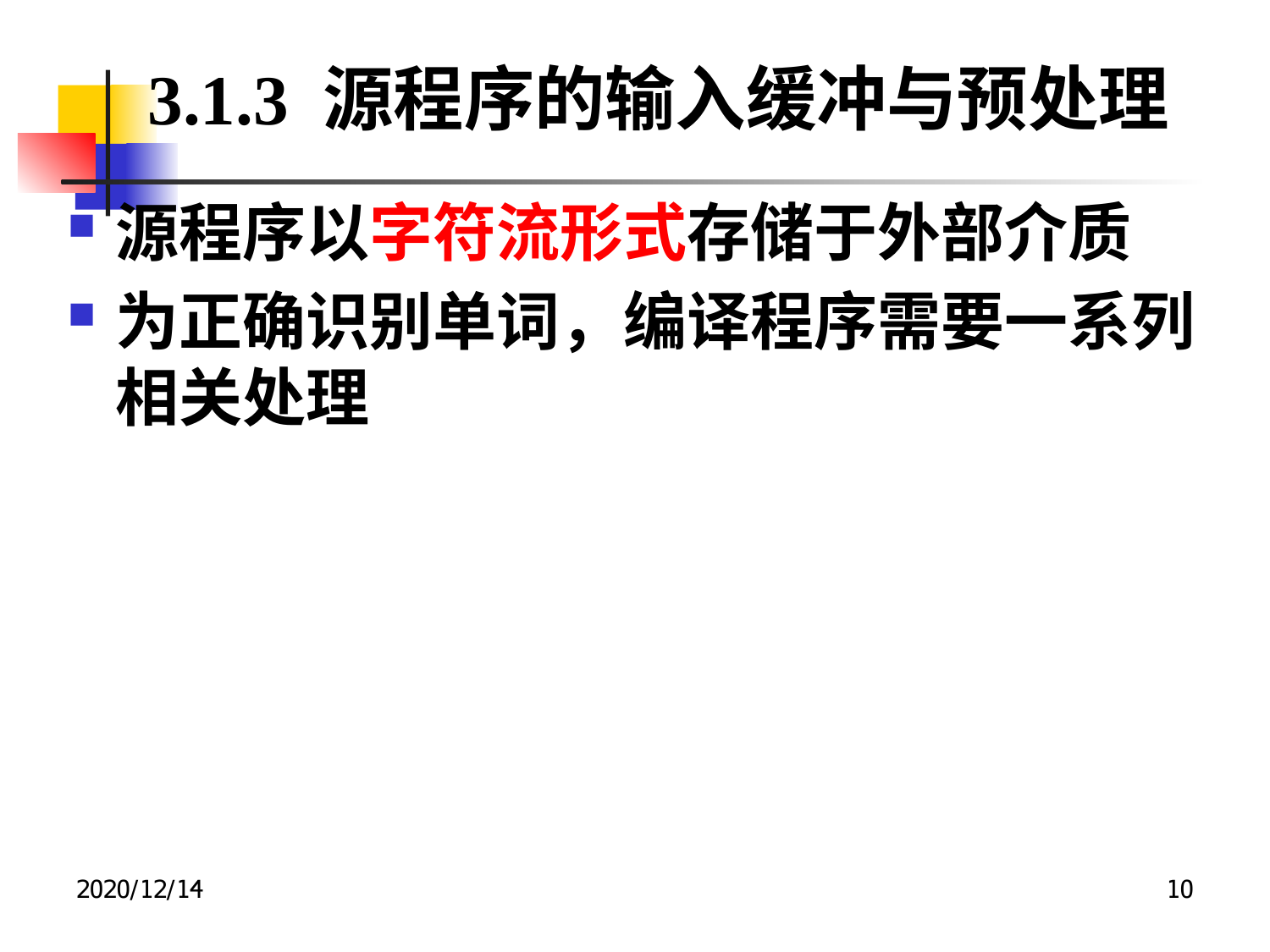

3.1.3 源程序的输入缓冲与预处理
源程序以字符流形式存储于外部介质
为正确识别单词，编译程序需要一系列相关处理
2020/12/14
10